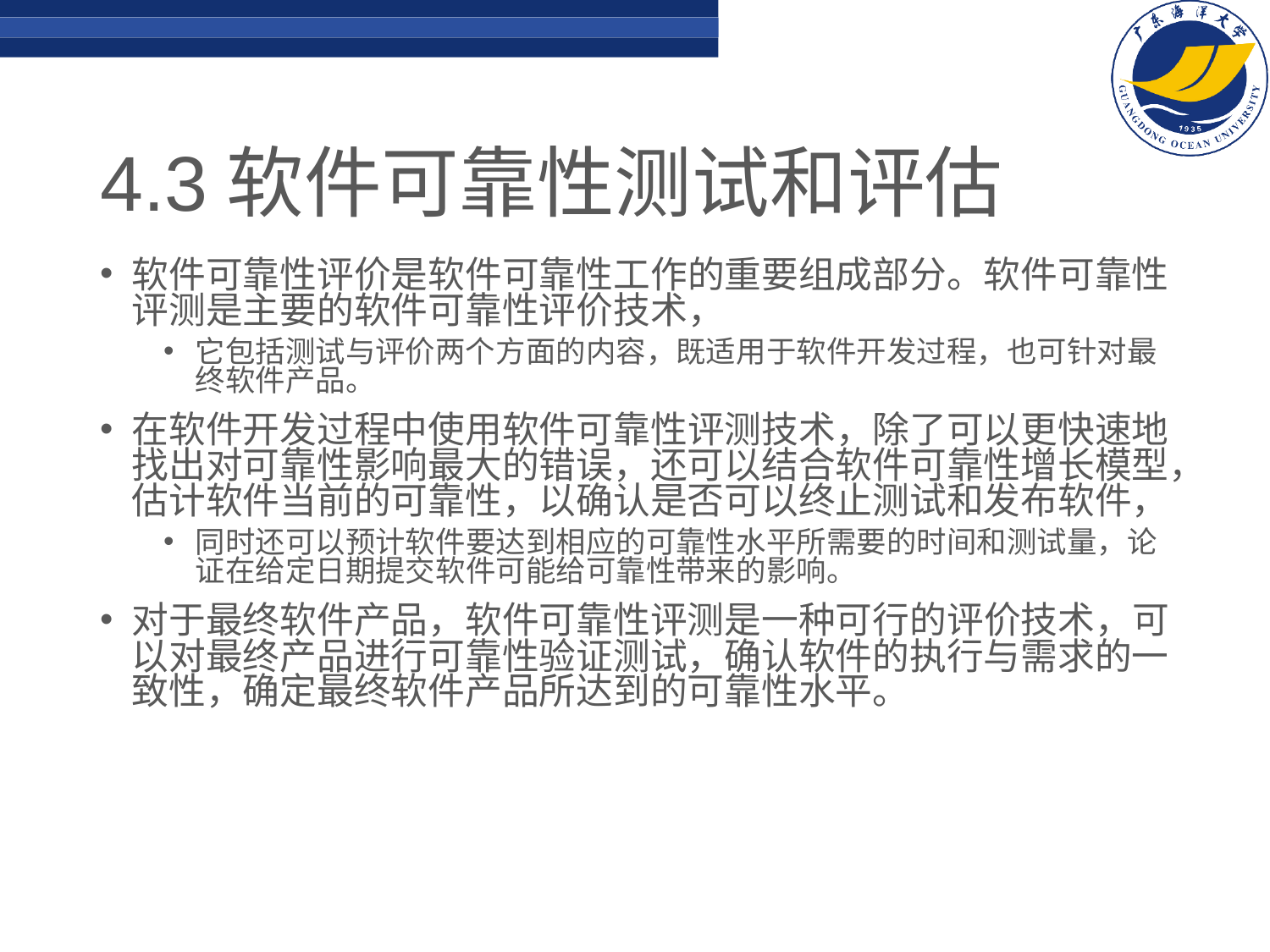

# 4.3软件可靠性测试和评估
软件可靠性评价是软件可靠性工作的重要组成部分。软件可靠性评测是主要的软件可靠性评价技术，
它包括测试与评价两个方面的内容，既适用于软件开发过程，也可针对最终软件产品。
在软件开发过程中使用软件可靠性评测技术，除了可以更快速地找出对可靠性影响最大的错误，还可以结合软件可靠性增长模型，估计软件当前的可靠性，以确认是否可以终止测试和发布软件，
同时还可以预计软件要达到相应的可靠性水平所需要的时间和测试量，论证在给定日期提交软件可能给可靠性带来的影响。
对于最终软件产品，软件可靠性评测是一种可行的评价技术，可以对最终产品进行可靠性验证测试，确认软件的执行与需求的一致性，确定最终软件产品所达到的可靠性水平。
30